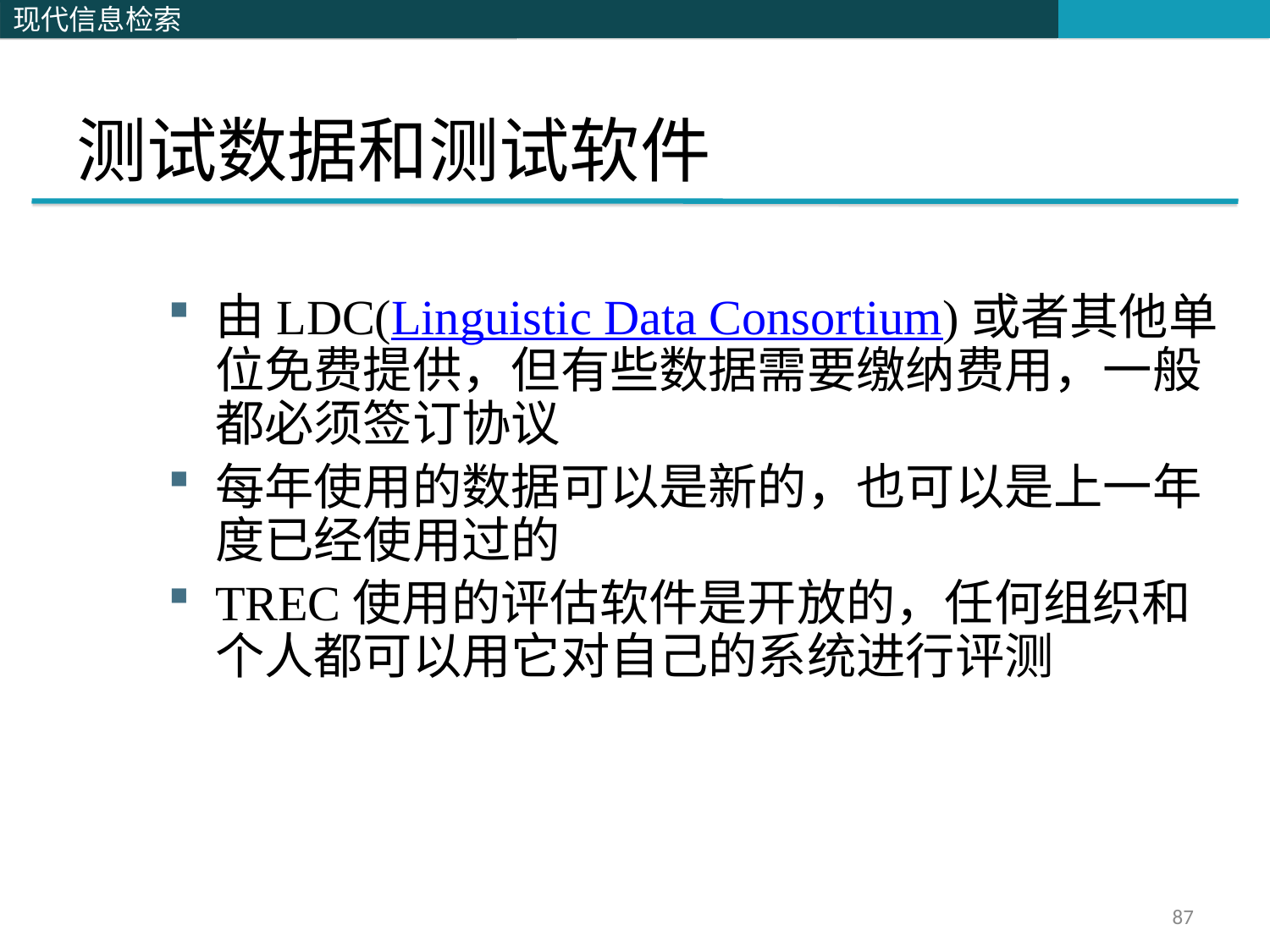

# 测试数据和测试软件
由LDC(Linguistic Data Consortium)或者其他单位免费提供，但有些数据需要缴纳费用，一般都必须签订协议
每年使用的数据可以是新的，也可以是上一年度已经使用过的
TREC使用的评估软件是开放的，任何组织和个人都可以用它对自己的系统进行评测

87